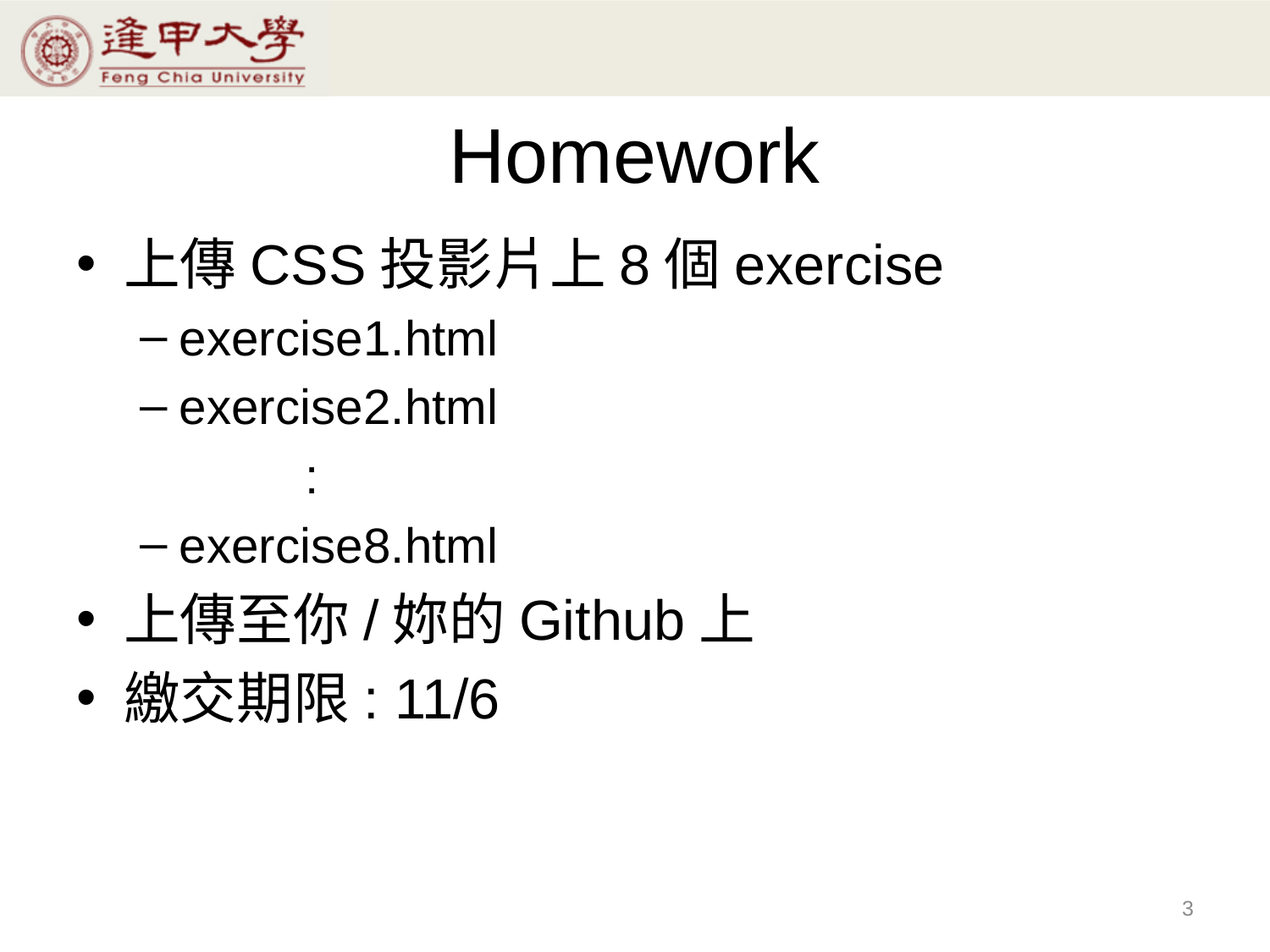

# Homework
上傳CSS投影片上8個exercise
exercise1.html
exercise2.html
            :
exercise8.html
上傳至你/妳的Github上
繳交期限: 11/6
3